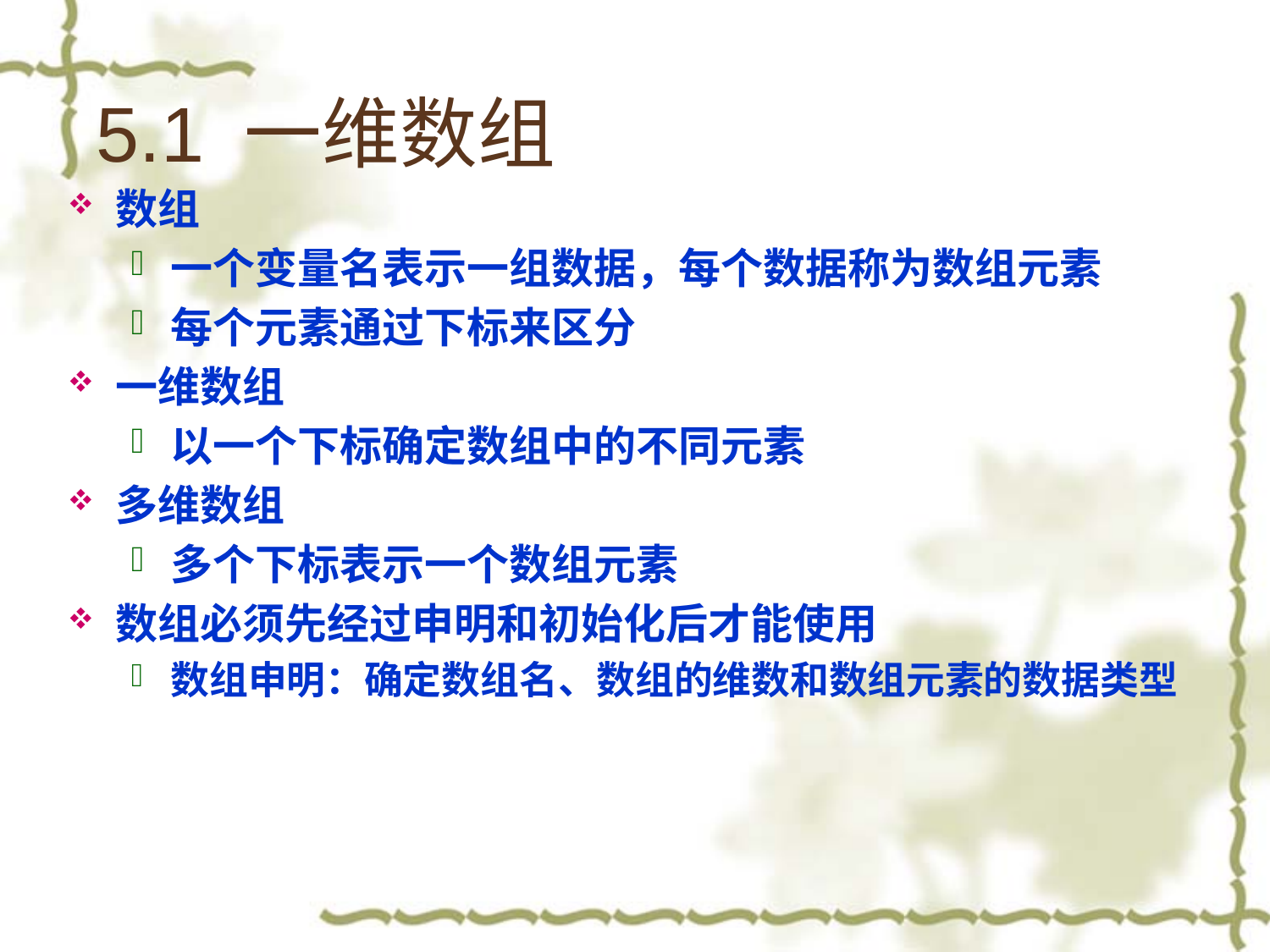

# 5.1 一维数组
数组
一个变量名表示一组数据，每个数据称为数组元素
每个元素通过下标来区分
一维数组
以一个下标确定数组中的不同元素
多维数组
多个下标表示一个数组元素
数组必须先经过申明和初始化后才能使用
数组申明：确定数组名、数组的维数和数组元素的数据类型